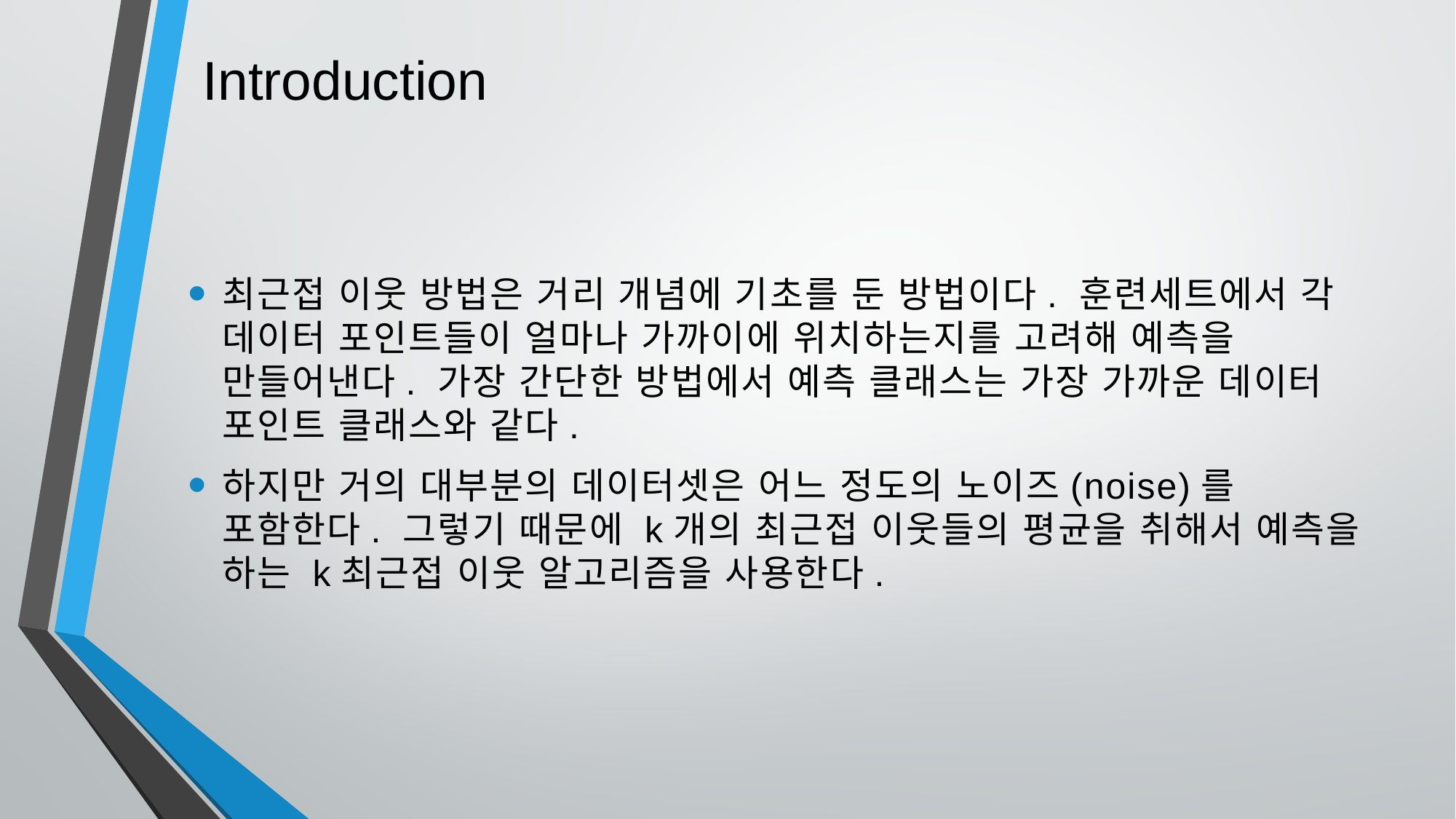

# Introduction

최근접 이웃 방법은 거리 개념에 기초를 둔 방법이다. 훈련세트에서 각 데이터 포인트들이 얼마나 가까이에 위치하는지를 고려해 예측을 만들어낸다. 가장 간단한 방법에서 예측 클래스는 가장 가까운 데이터 포인트 클래스와 같다.
하지만 거의 대부분의 데이터셋은 어느 정도의 노이즈(noise)를 포함한다. 그렇기 때문에 k개의 최근접 이웃들의 평균을 취해서 예측을 하는 k최근접 이웃 알고리즘을 사용한다.